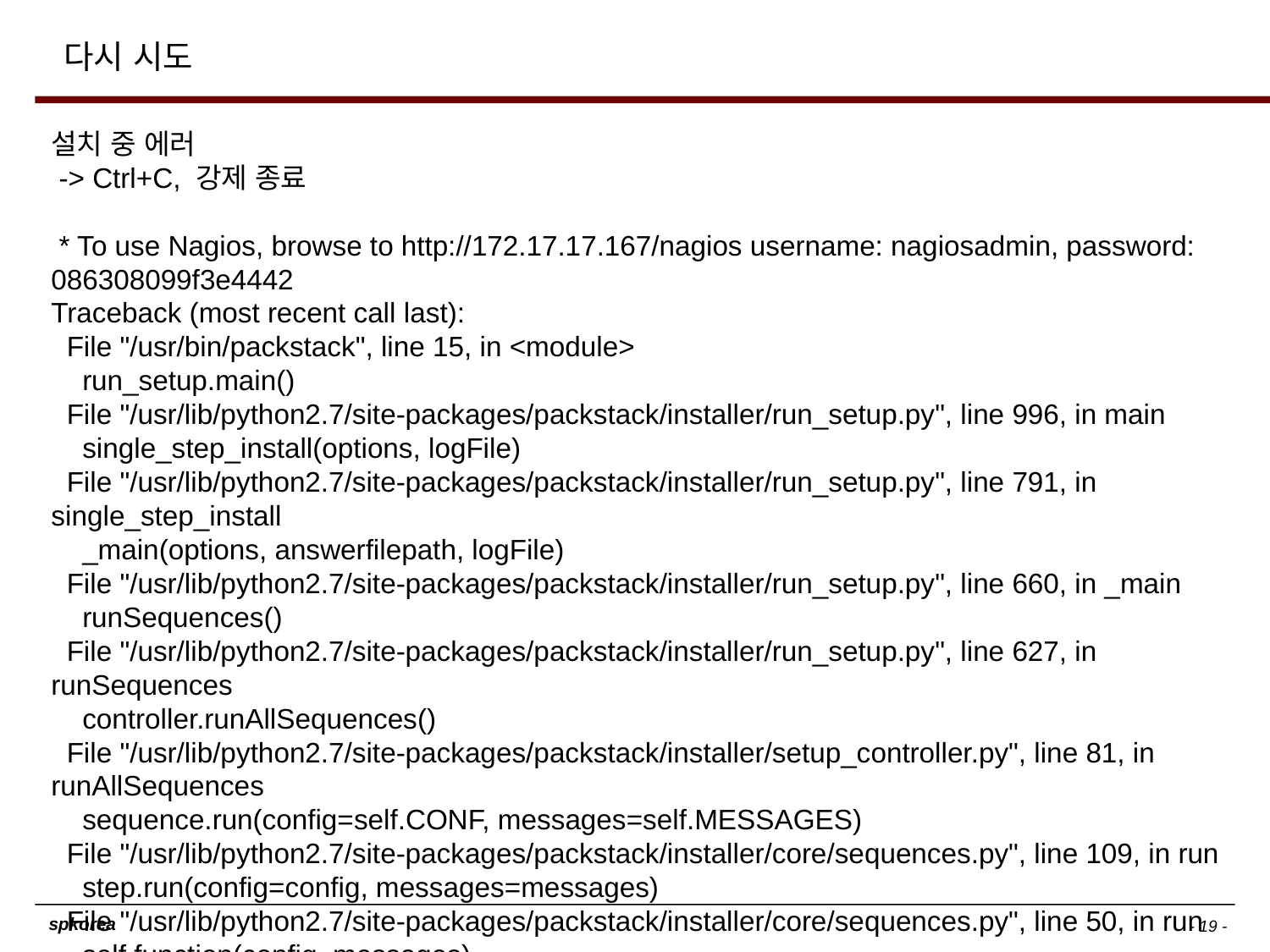

# 다시 시도
설치 중 에러
 -> Ctrl+C, 강제 종료

 * To use Nagios, browse to http://172.17.17.167/nagios username: nagiosadmin, password: 086308099f3e4442
Traceback (most recent call last):
  File "/usr/bin/packstack", line 15, in <module>
    run_setup.main()
  File "/usr/lib/python2.7/site-packages/packstack/installer/run_setup.py", line 996, in main
    single_step_install(options, logFile)
  File "/usr/lib/python2.7/site-packages/packstack/installer/run_setup.py", line 791, in single_step_install
    _main(options, answerfilepath, logFile)
  File "/usr/lib/python2.7/site-packages/packstack/installer/run_setup.py", line 660, in _main
    runSequences()
  File "/usr/lib/python2.7/site-packages/packstack/installer/run_setup.py", line 627, in runSequences
    controller.runAllSequences()
  File "/usr/lib/python2.7/site-packages/packstack/installer/setup_controller.py", line 81, in runAllSequences
    sequence.run(config=self.CONF, messages=self.MESSAGES)
  File "/usr/lib/python2.7/site-packages/packstack/installer/core/sequences.py", line 109, in run
    step.run(config=config, messages=messages)
  File "/usr/lib/python2.7/site-packages/packstack/installer/core/sequences.py", line 50, in run
    self.function(config, messages)
  File "/usr/lib/python2.7/site-packages/packstack/plugins/puppet_950.py", line 209, in apply_puppet_manifest
    wait_for_puppet(currently_running, messages)
  File "/usr/lib/python2.7/site-packages/packstack/plugins/puppet_950.py", line 114, in wait_for_puppet
    time.sleep(3)
KeyboardInterrupt